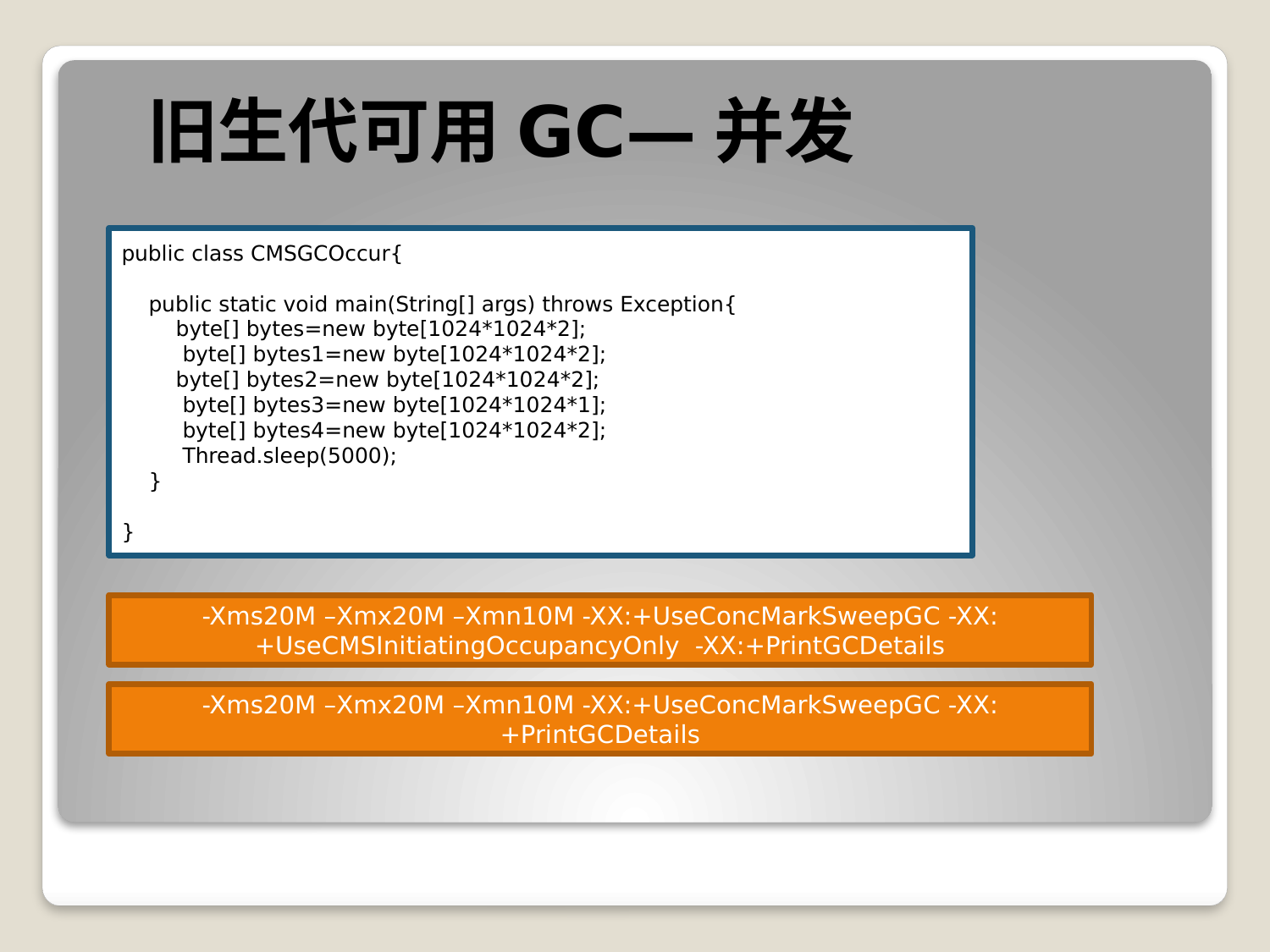

旧生代可用GC—并发
public class CMSGCOccur{

    public static void main(String[] args) throws Exception{
        byte[] bytes=new byte[1024*1024*2];
         byte[] bytes1=new byte[1024*1024*2];
        byte[] bytes2=new byte[1024*1024*2];
         byte[] bytes3=new byte[1024*1024*1];
         byte[] bytes4=new byte[1024*1024*2];
         Thread.sleep(5000);
    }

}
-Xms20M –Xmx20M –Xmn10M -XX:+UseConcMarkSweepGC -XX:+UseCMSInitiatingOccupancyOnly  -XX:+PrintGCDetails
-Xms20M –Xmx20M –Xmn10M -XX:+UseConcMarkSweepGC -XX:+PrintGCDetails